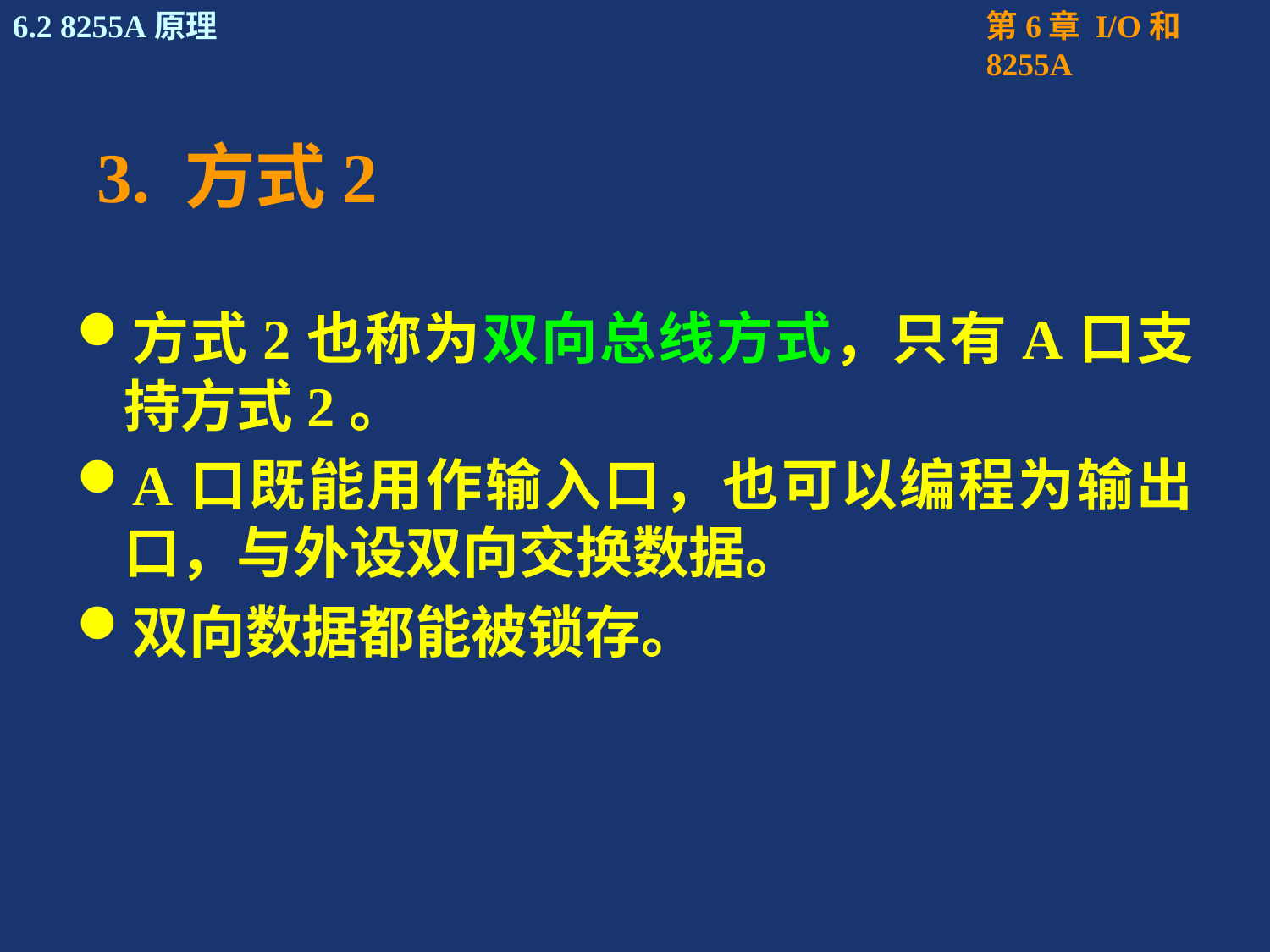

# 3. 方式2
方式2也称为双向总线方式，只有A口支持方式2。
A口既能用作输入口，也可以编程为输出口，与外设双向交换数据。
双向数据都能被锁存。